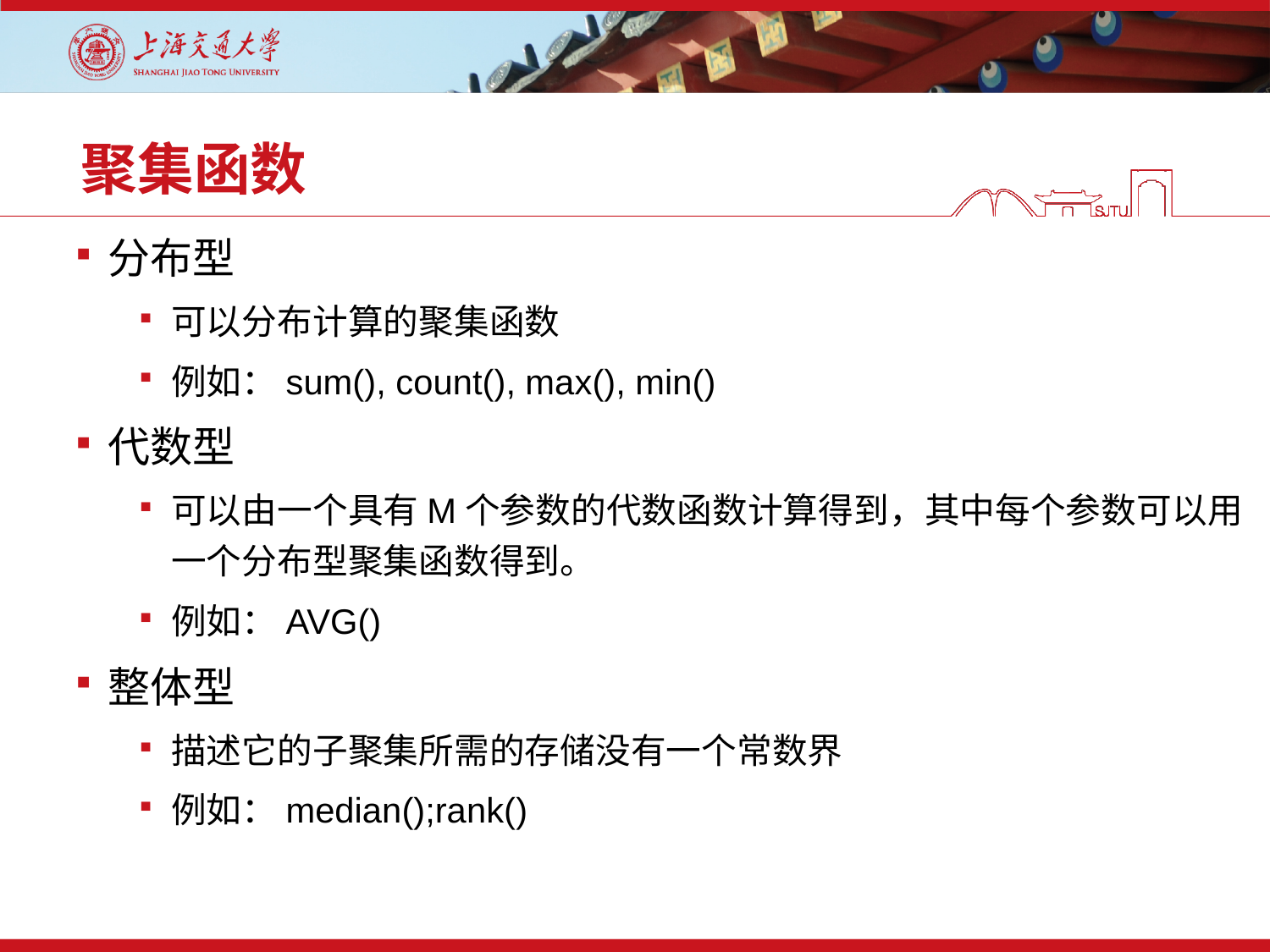

# 聚集函数
分布型
可以分布计算的聚集函数
例如：sum(), count(), max(), min()
代数型
可以由一个具有M个参数的代数函数计算得到，其中每个参数可以用一个分布型聚集函数得到。
例如：AVG()
整体型
描述它的子聚集所需的存储没有一个常数界
例如：median();rank()